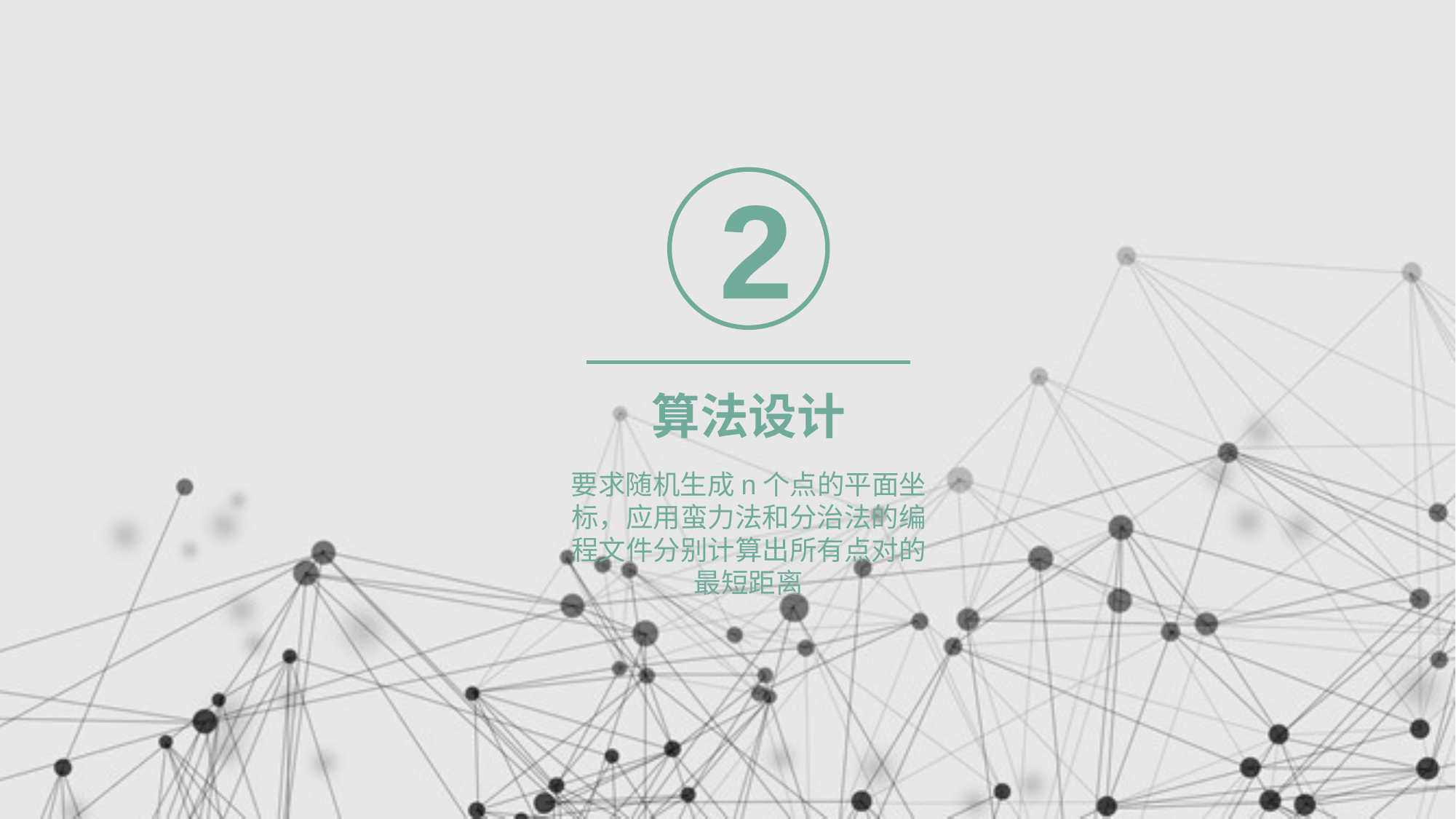

2

算法设计
要求随机生成n个点的平面坐标，应用蛮力法和分治法的编程文件分别计算出所有点对的最短距离